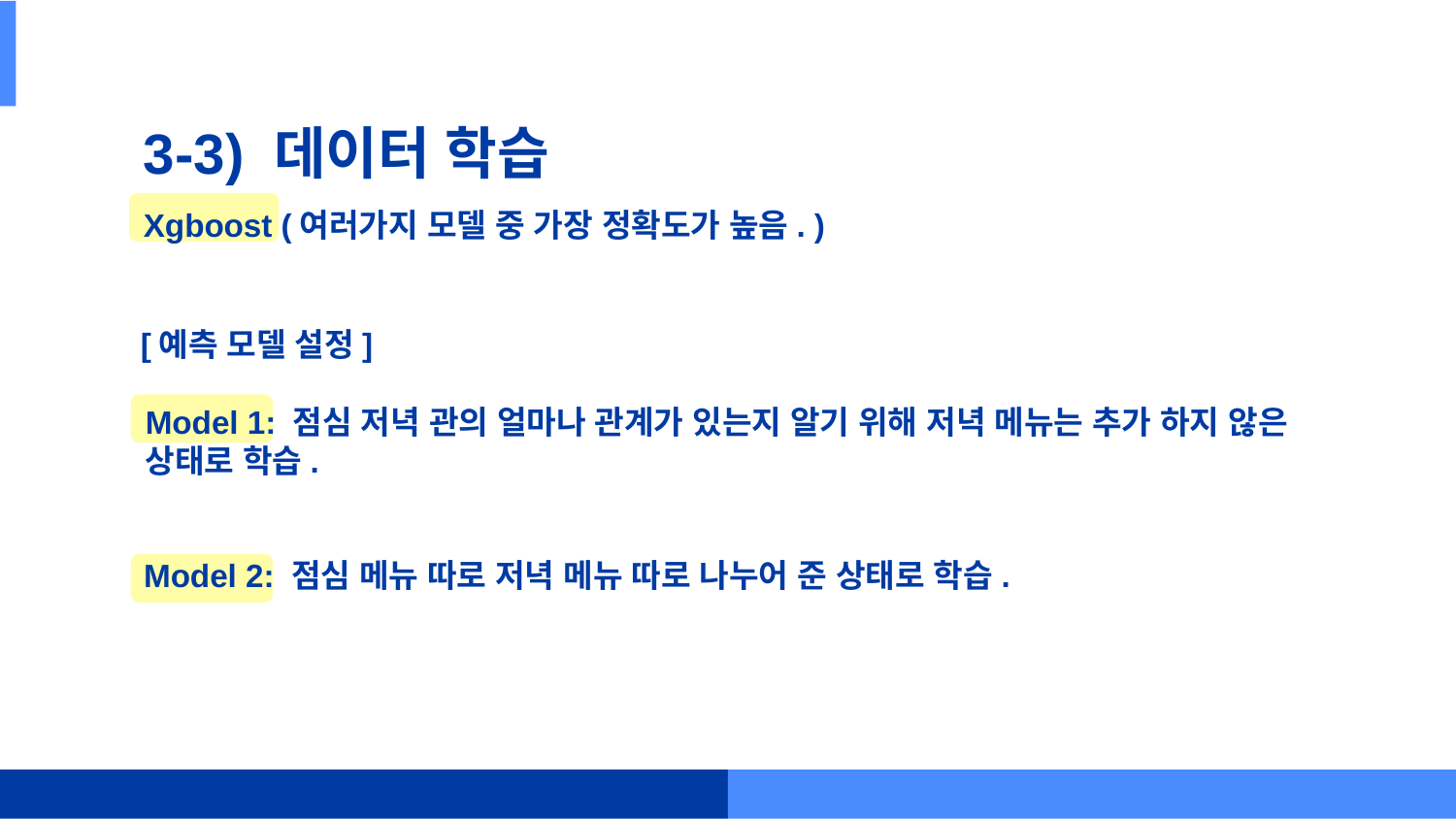

3-3) 데이터 학습
Xgboost (여러가지 모델 중 가장 정확도가 높음. )

[예측 모델 설정]
Model 1: 점심 저녁 관의 얼마나 관계가 있는지 알기 위해 저녁 메뉴는 추가 하지 않은 상태로 학습.

Model 2: 점심 메뉴 따로 저녁 메뉴 따로 나누어 준 상태로 학습.